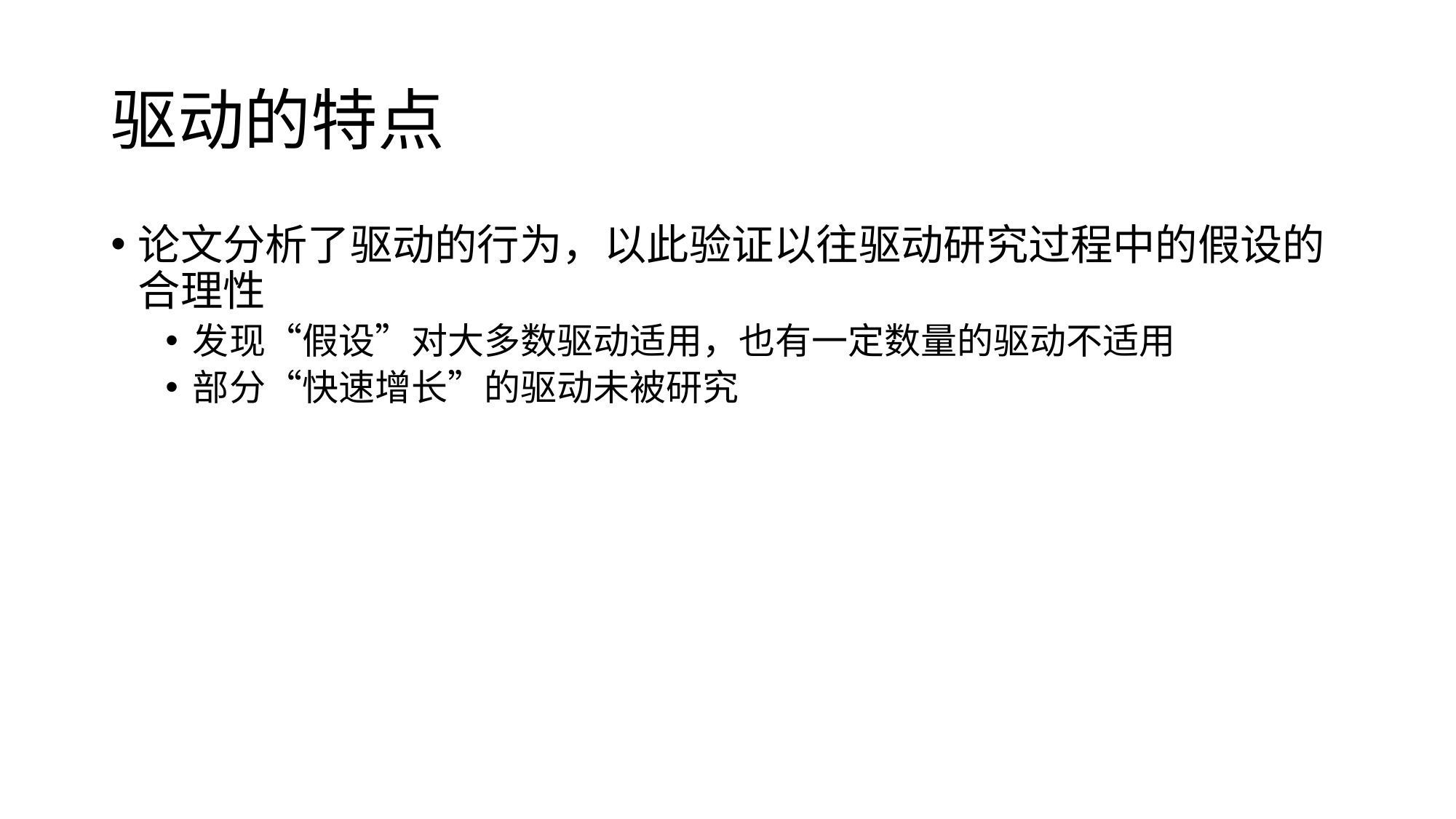

# 驱动的特点
论文分析了驱动的行为，以此验证以往驱动研究过程中的假设的合理性
发现“假设”对大多数驱动适用，也有一定数量的驱动不适用
部分“快速增长”的驱动未被研究